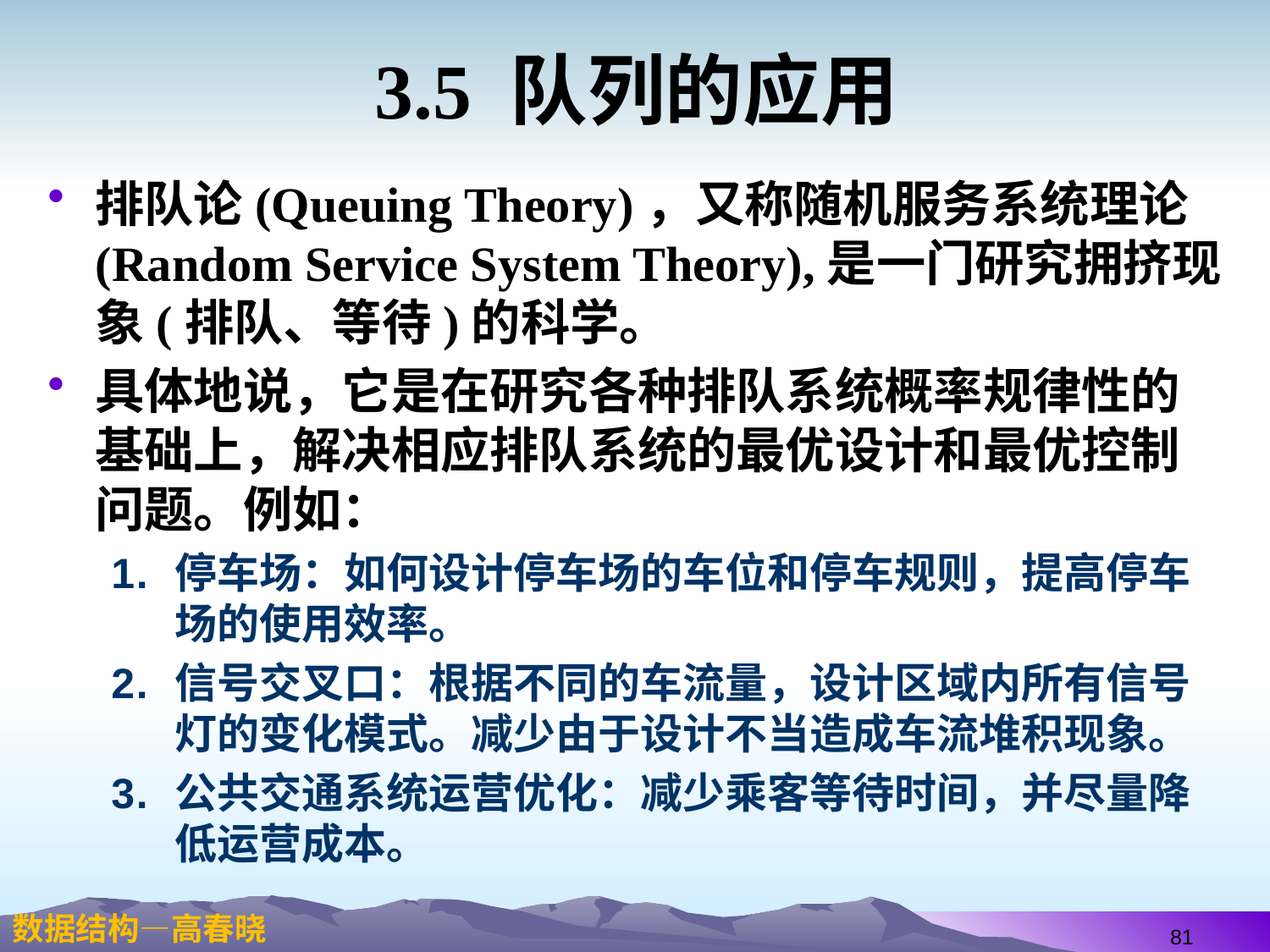

# 3.5 队列的应用
排队论(Queuing Theory)，又称随机服务系统理论(Random Service System Theory),是一门研究拥挤现象(排队、等待)的科学。
具体地说，它是在研究各种排队系统概率规律性的基础上，解决相应排队系统的最优设计和最优控制问题。例如：
停车场：如何设计停车场的车位和停车规则，提高停车场的使用效率。
信号交叉口：根据不同的车流量，设计区域内所有信号灯的变化模式。减少由于设计不当造成车流堆积现象。
公共交通系统运营优化：减少乘客等待时间，并尽量降低运营成本。

81